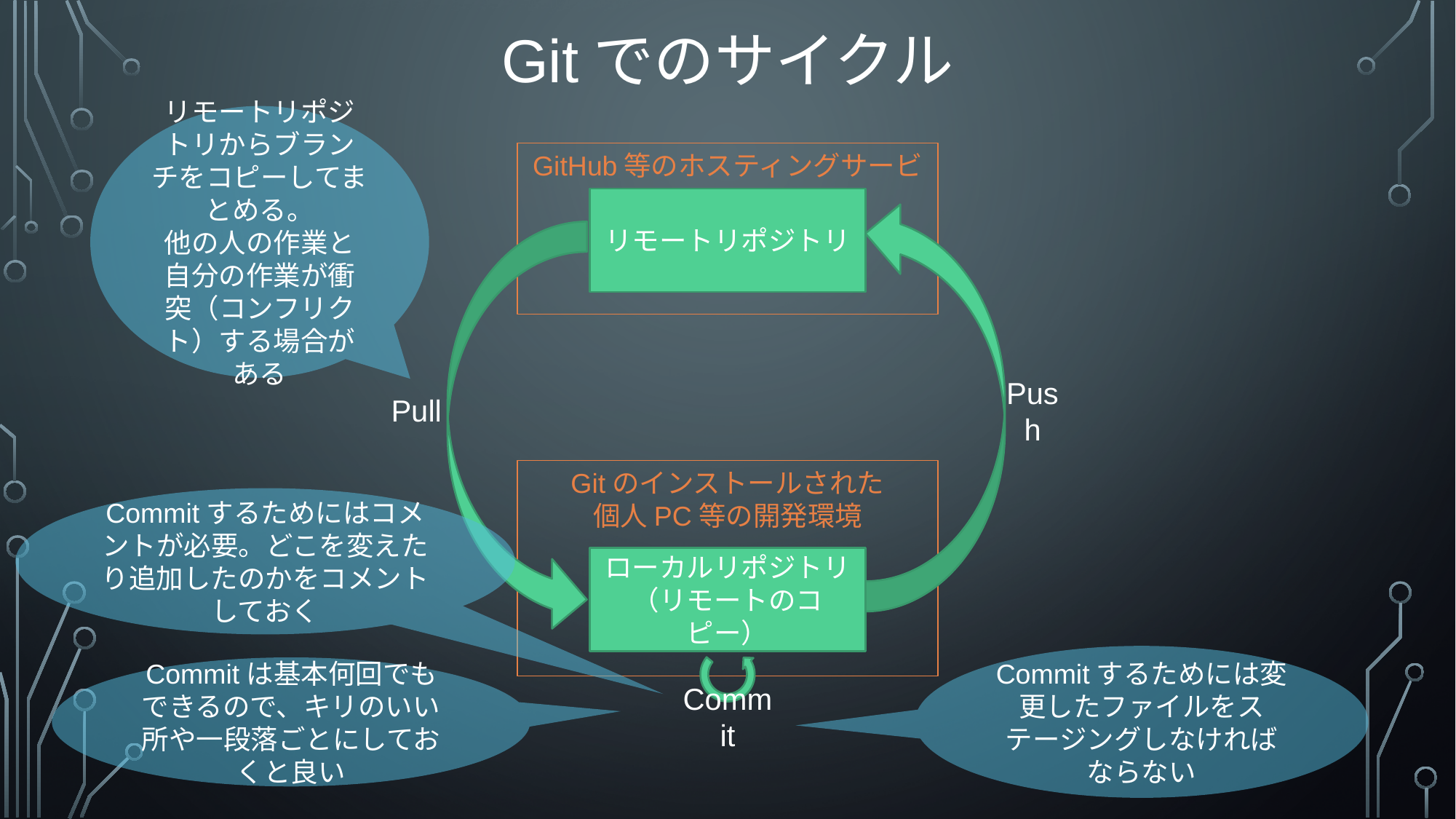

Gitでのサイクル
リモートリポジトリからブランチをコピーしてまとめる。
他の人の作業と自分の作業が衝突（コンフリクト）する場合がある
GitHub等のホスティングサービス
リモートリポジトリ

Pull
Push
Gitのインストールされた
個人PC等の開発環境
Commitするためにはコメントが必要。どこを変えたり追加したのかをコメントしておく
ローカルリポジトリ
（リモートのコピー）

Commitするためには変更したファイルをステージングしなければならない
Commitは基本何回でもできるので、キリのいい所や一段落ごとにしておくと良い
Commit